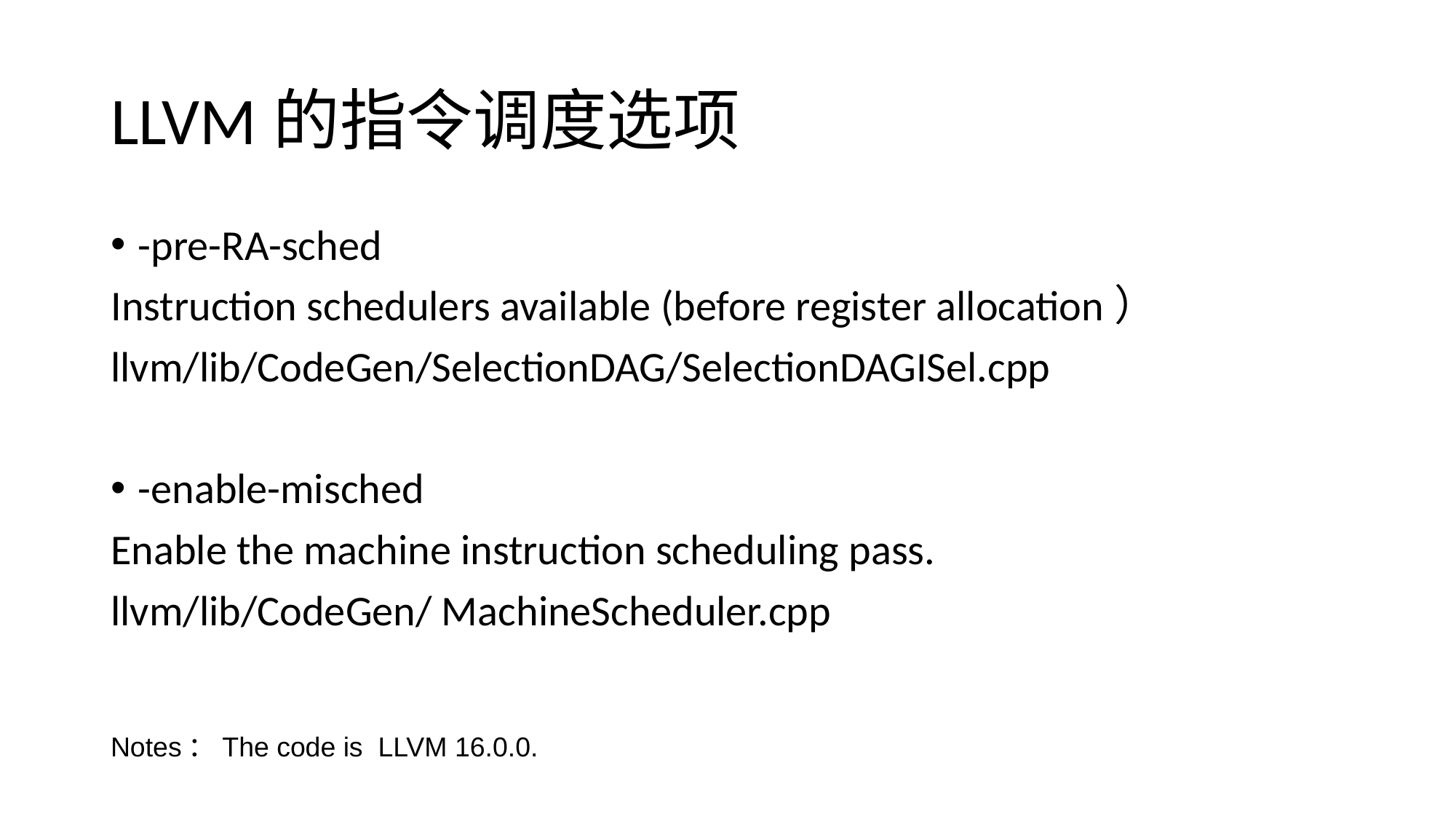

# LLVM的指令调度选项
-pre-RA-sched
Instruction schedulers available (before register allocation）
llvm/lib/CodeGen/SelectionDAG/SelectionDAGISel.cpp

-enable-misched
Enable the machine instruction scheduling pass.
llvm/lib/CodeGen/ MachineScheduler.cpp
Notes：The code is  LLVM 16.0.0.